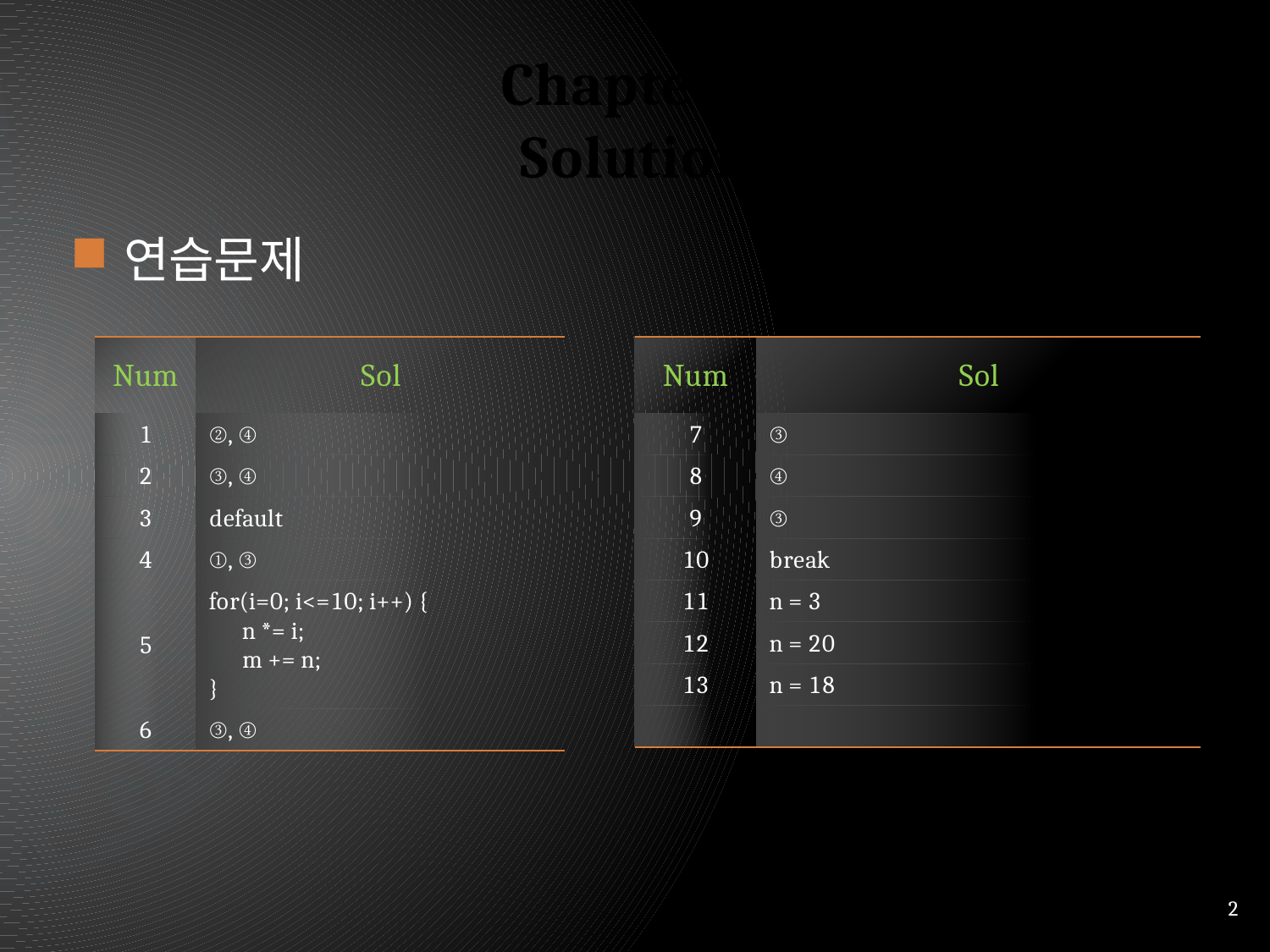

# Chapter 5 Solution
연습문제
| Num | Sol |
| --- | --- |
| 1 | ②, ④ |
| 2 | ③, ④ |
| 3 | default |
| 4 | ①, ③ |
| 5 | for(i=0; i<=10; i++) { n \*= i; m += n; } |
| 6 | ③, ④ |
| Num | Sol |
| --- | --- |
| 7 | ③ |
| 8 | ④ |
| 9 | ③ |
| 10 | break |
| 11 | n = 3 |
| 12 | n = 20 |
| 13 | n = 18 |
|  |  |
2